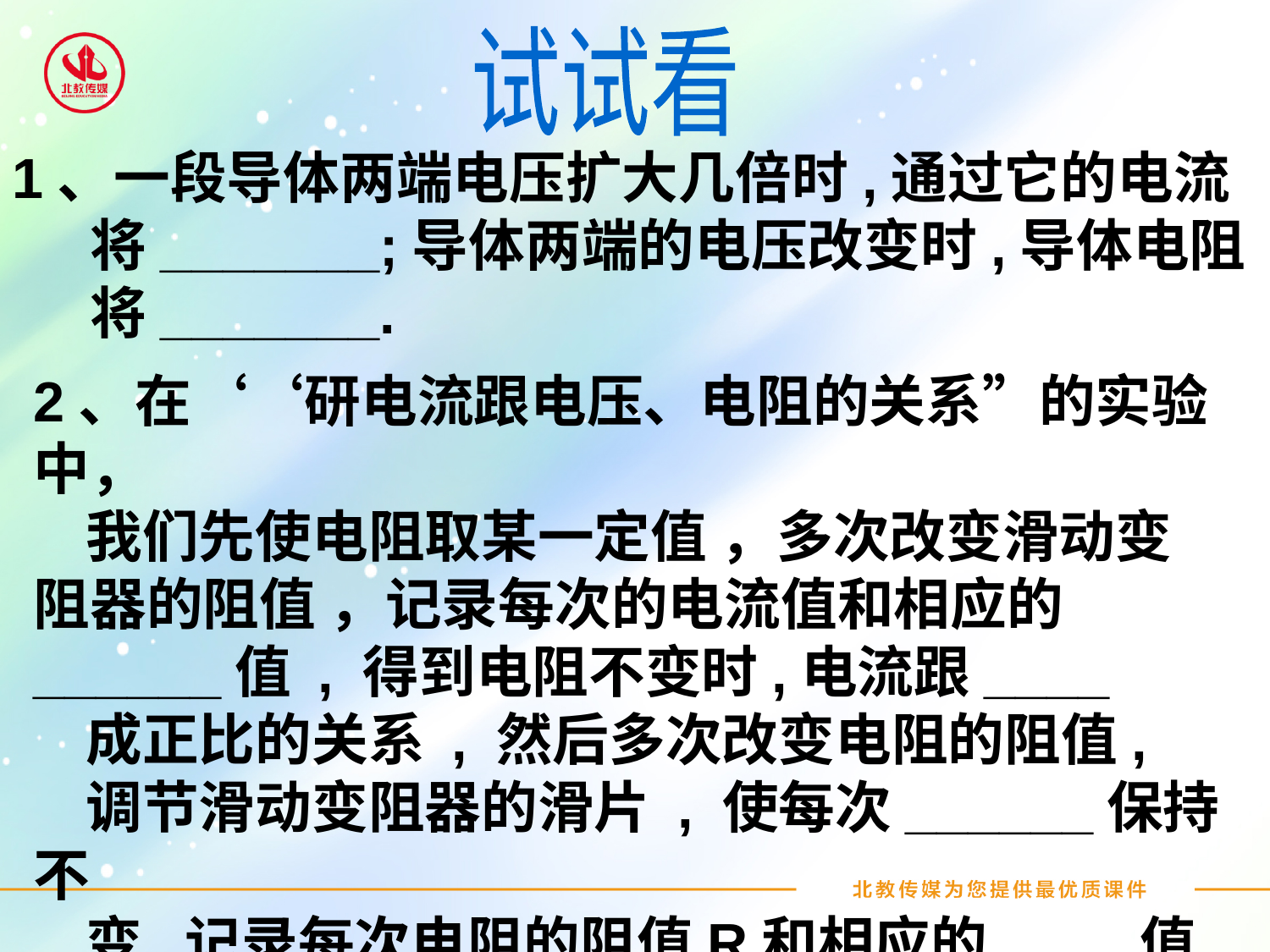

试试看
1、一段导体两端电压扩大几倍时,通过它的电流
     将_______;导体两端的电压改变时,导体电阻
     将_______.
2、在‘‘研电流跟电压、电阻的关系”的实验中，
   我们先使电阻取某一定值 ，多次改变滑动变阻器的阻值 ，记录每次的电流值和相应的______值 , 得到电阻不变时,电流跟____
   成正比的关系 , 然后多次改变电阻的阻值,
   调节滑动变阻器的滑片 , 使每次______保持不
   变,记录每次电阻的阻值R和相应的____值
   得到此时电流跟_______成反比的关系.